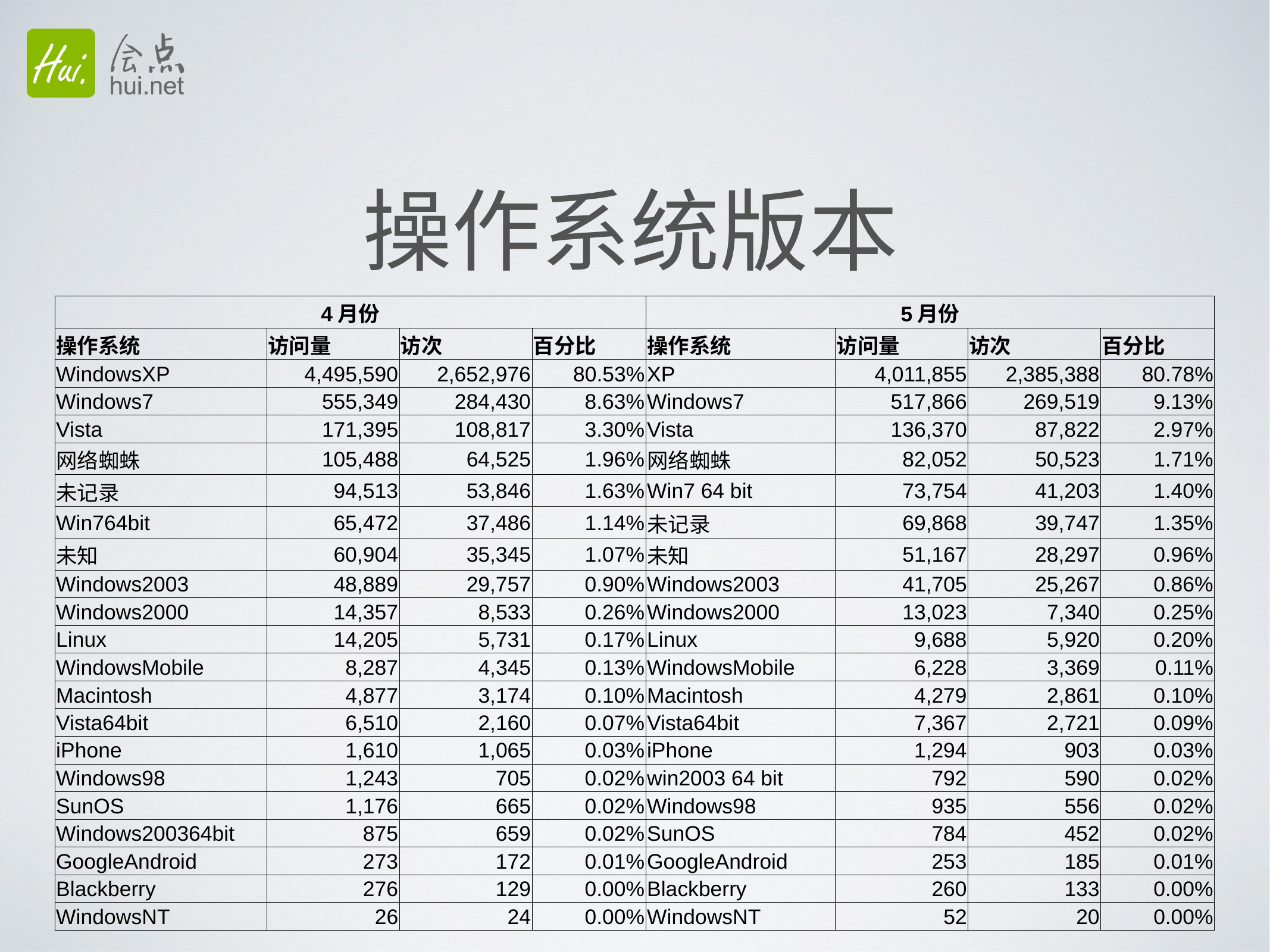

# 操作系统版本
| 4月份 |  |  |  | 5月份 |  |  |  |
| --- | --- | --- | --- | --- | --- | --- | --- |
| 操作系统 | 访问量 | 访次 | 百分比 | 操作系统 | 访问量 | 访次 | 百分比 |
| WindowsXP | 4,495,590 | 2,652,976 | 80.53% | XP | 4,011,855 | 2,385,388 | 80.78% |
| Windows7 | 555,349 | 284,430 | 8.63% | Windows7 | 517,866 | 269,519 | 9.13% |
| Vista | 171,395 | 108,817 | 3.30% | Vista | 136,370 | 87,822 | 2.97% |
| 网络蜘蛛 | 105,488 | 64,525 | 1.96% | 网络蜘蛛 | 82,052 | 50,523 | 1.71% |
| 未记录 | 94,513 | 53,846 | 1.63% | Win7 64 bit | 73,754 | 41,203 | 1.40% |
| Win764bit | 65,472 | 37,486 | 1.14% | 未记录 | 69,868 | 39,747 | 1.35% |
| 未知 | 60,904 | 35,345 | 1.07% | 未知 | 51,167 | 28,297 | 0.96% |
| Windows2003 | 48,889 | 29,757 | 0.90% | Windows2003 | 41,705 | 25,267 | 0.86% |
| Windows2000 | 14,357 | 8,533 | 0.26% | Windows2000 | 13,023 | 7,340 | 0.25% |
| Linux | 14,205 | 5,731 | 0.17% | Linux | 9,688 | 5,920 | 0.20% |
| WindowsMobile | 8,287 | 4,345 | 0.13% | WindowsMobile | 6,228 | 3,369 | 0.11% |
| Macintosh | 4,877 | 3,174 | 0.10% | Macintosh | 4,279 | 2,861 | 0.10% |
| Vista64bit | 6,510 | 2,160 | 0.07% | Vista64bit | 7,367 | 2,721 | 0.09% |
| iPhone | 1,610 | 1,065 | 0.03% | iPhone | 1,294 | 903 | 0.03% |
| Windows98 | 1,243 | 705 | 0.02% | win2003 64 bit | 792 | 590 | 0.02% |
| SunOS | 1,176 | 665 | 0.02% | Windows98 | 935 | 556 | 0.02% |
| Windows200364bit | 875 | 659 | 0.02% | SunOS | 784 | 452 | 0.02% |
| GoogleAndroid | 273 | 172 | 0.01% | GoogleAndroid | 253 | 185 | 0.01% |
| Blackberry | 276 | 129 | 0.00% | Blackberry | 260 | 133 | 0.00% |
| WindowsNT | 26 | 24 | 0.00% | WindowsNT | 52 | 20 | 0.00% |